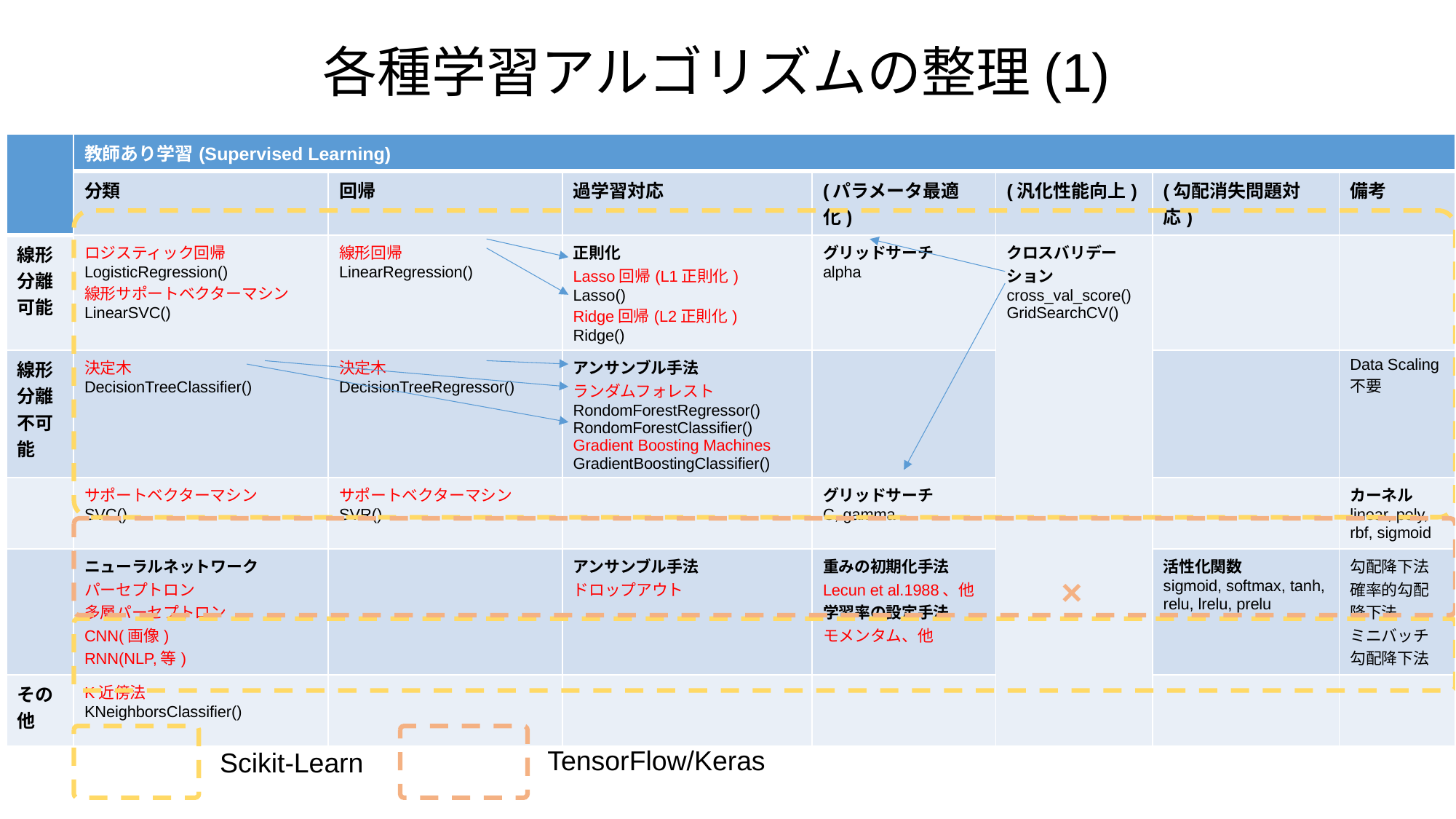

# 各種学習アルゴリズムの整理(1)
|  | 教師あり学習(Supervised Learning) |  |  |  |  |  |  |
| --- | --- | --- | --- | --- | --- | --- | --- |
|  | 分類 | 回帰 | 過学習対応 | (パラメータ最適化) | (汎化性能向上) | (勾配消失問題対応) | 備考 |
| 線形分離可能 | ロジスティック回帰LogisticRegression() 線形サポートベクターマシン LinearSVC() | 線形回帰 LinearRegression() | 正則化 Lasso回帰(L1正則化) Lasso() Ridge回帰(L2正則化) Ridge() | グリッドサーチ alpha | クロスバリデーション cross\_val\_score() GridSearchCV() |  |  |
| 線形分離不可能 | 決定木 DecisionTreeClassifier() | 決定木 DecisionTreeRegressor() | アンサンブル手法 ランダムフォレストRondomForestRegressor() RondomForestClassifier() Gradient Boosting Machines GradientBoostingClassifier() |  |  |  | Data Scaling不要 |
|  | サポートベクターマシン SVC() | サポートベクターマシン SVR() |  | グリッドサーチ C, gamma |  |  | カーネル linear, poly, rbf, sigmoid |
|  | ニューラルネットワーク パーセプトロン 多層パーセプトロン CNN(画像) RNN(NLP,等) |  | アンサンブル手法 ドロップアウト | 重みの初期化手法 Lecun et al.1988、他 学習率の設定手法 モメンタム、他 |  | 活性化関数 sigmoid, softmax, tanh, relu, lrelu, prelu | 勾配降下法 確率的勾配降下法 ミニバッチ勾配降下法 |
| その他 | K近傍法 KNeighborsClassifier() |  |  |  |  |  |  |

×

TensorFlow/Keras
Scikit-Learn